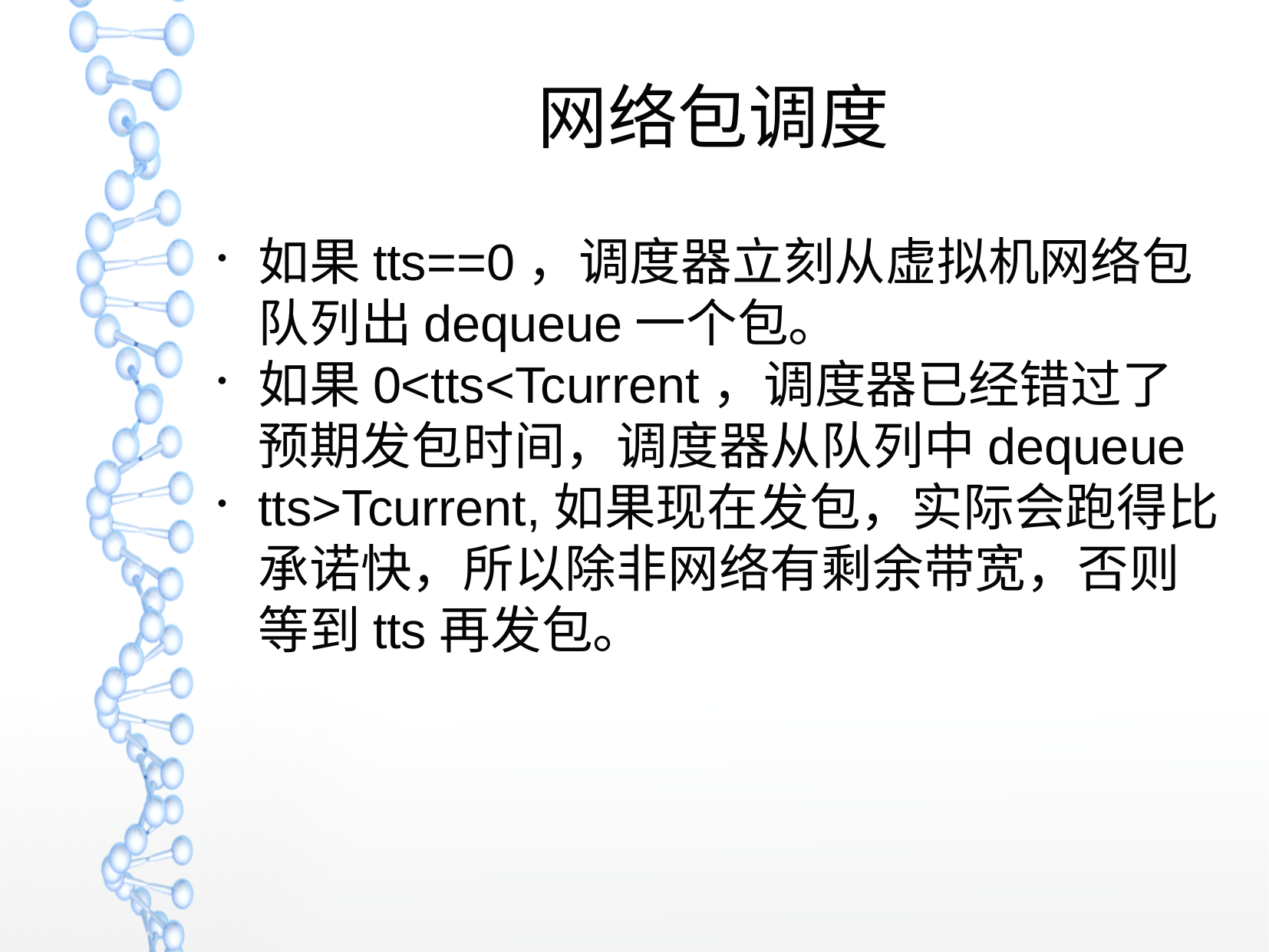

网络包调度
如果tts==0，调度器立刻从虚拟机网络包队列出dequeue一个包。
如果0<tts<Tcurrent，调度器已经错过了预期发包时间，调度器从队列中dequeue
tts>Tcurrent,如果现在发包，实际会跑得比承诺快，所以除非网络有剩余带宽，否则等到tts再发包。